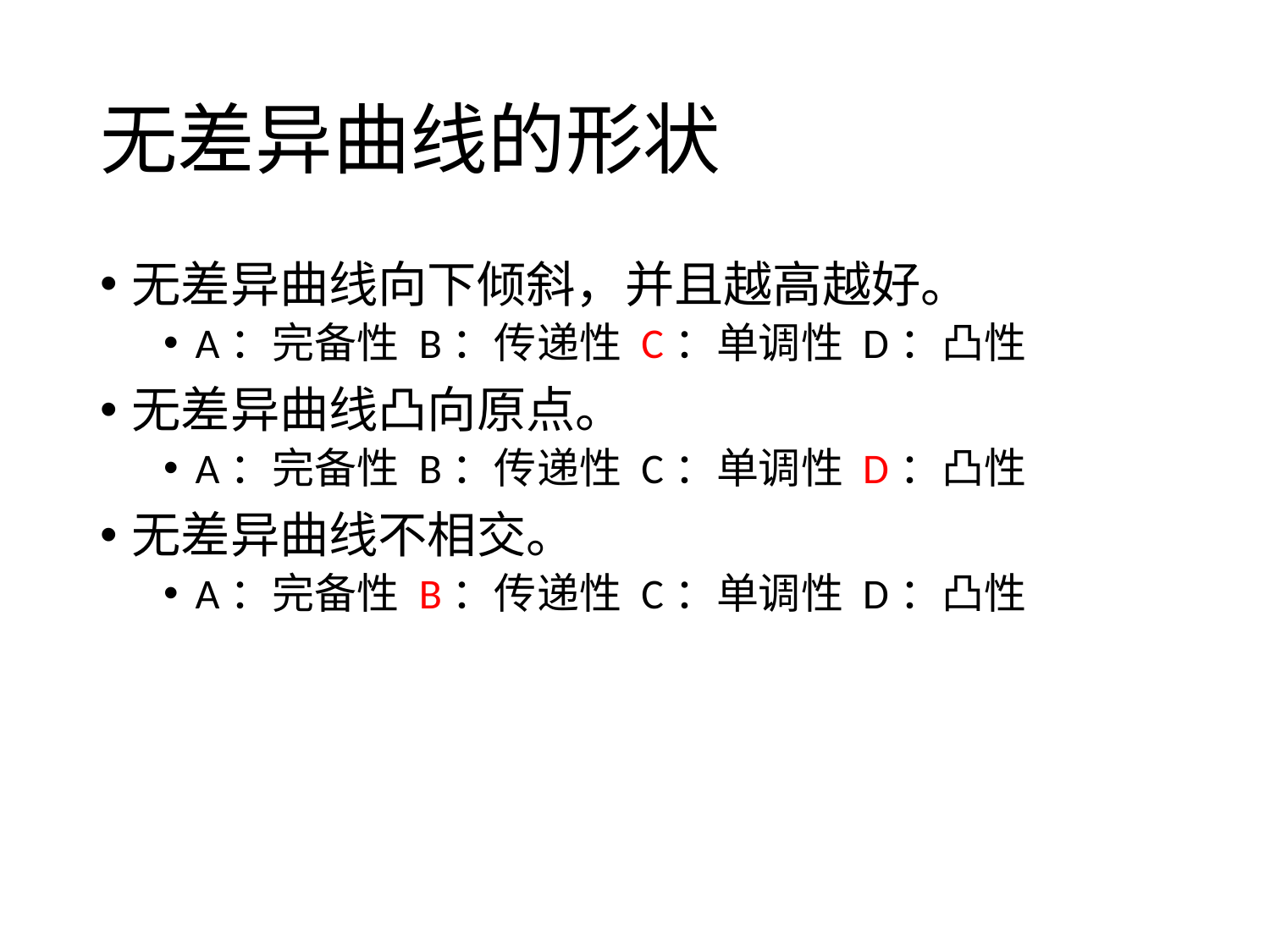

# 无差异曲线的形状
无差异曲线向下倾斜，并且越高越好。
A：完备性 B：传递性 C：单调性 D：凸性
无差异曲线凸向原点。
A：完备性 B：传递性 C：单调性 D：凸性
无差异曲线不相交。
A：完备性 B：传递性 C：单调性 D：凸性